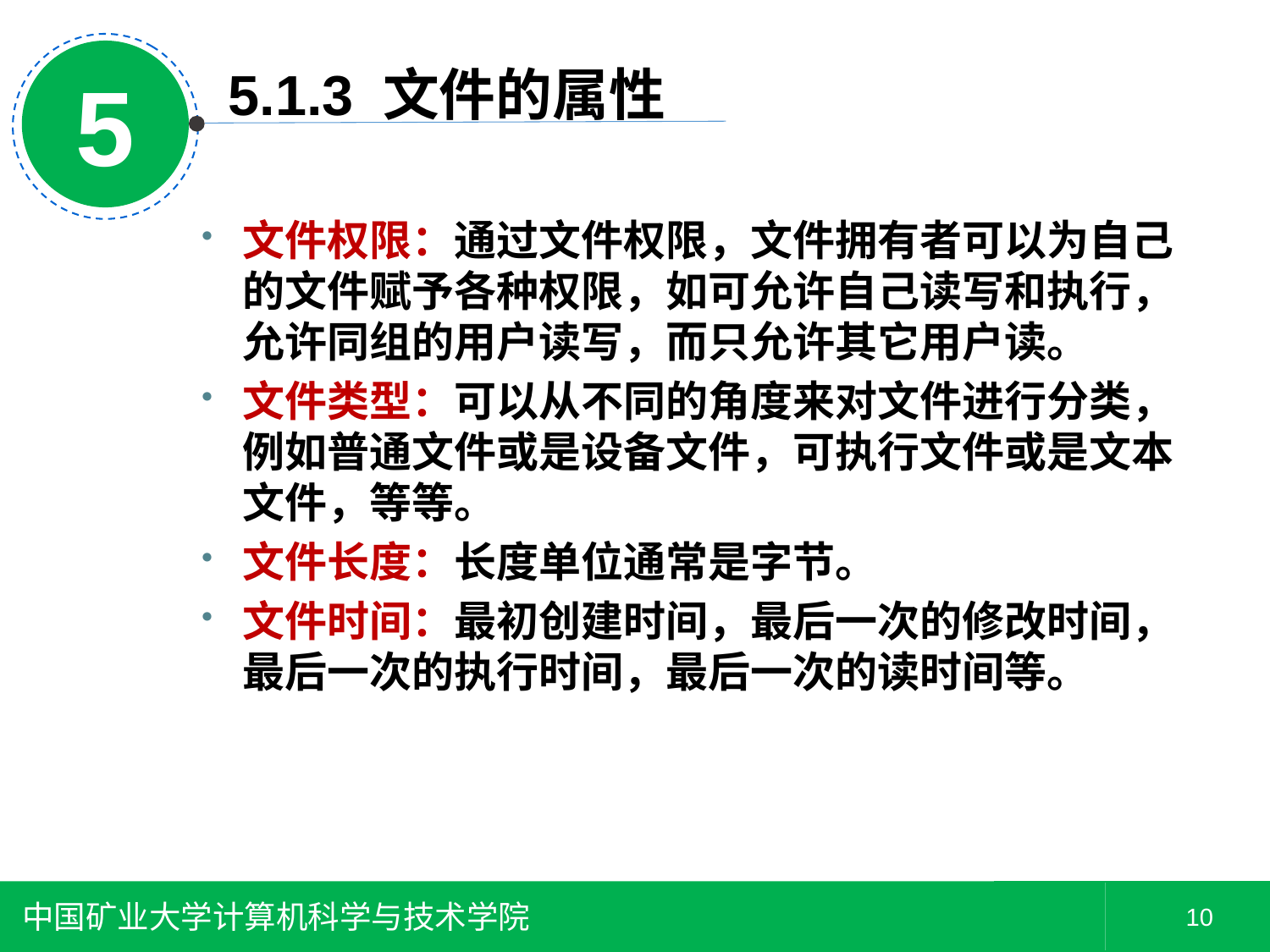

5
5.1.3 文件的属性

文件权限：通过文件权限，文件拥有者可以为自己的文件赋予各种权限，如可允许自己读写和执行，允许同组的用户读写，而只允许其它用户读。
文件类型：可以从不同的角度来对文件进行分类，例如普通文件或是设备文件，可执行文件或是文本文件，等等。
文件长度：长度单位通常是字节。
文件时间：最初创建时间，最后一次的修改时间，最后一次的执行时间，最后一次的读时间等。